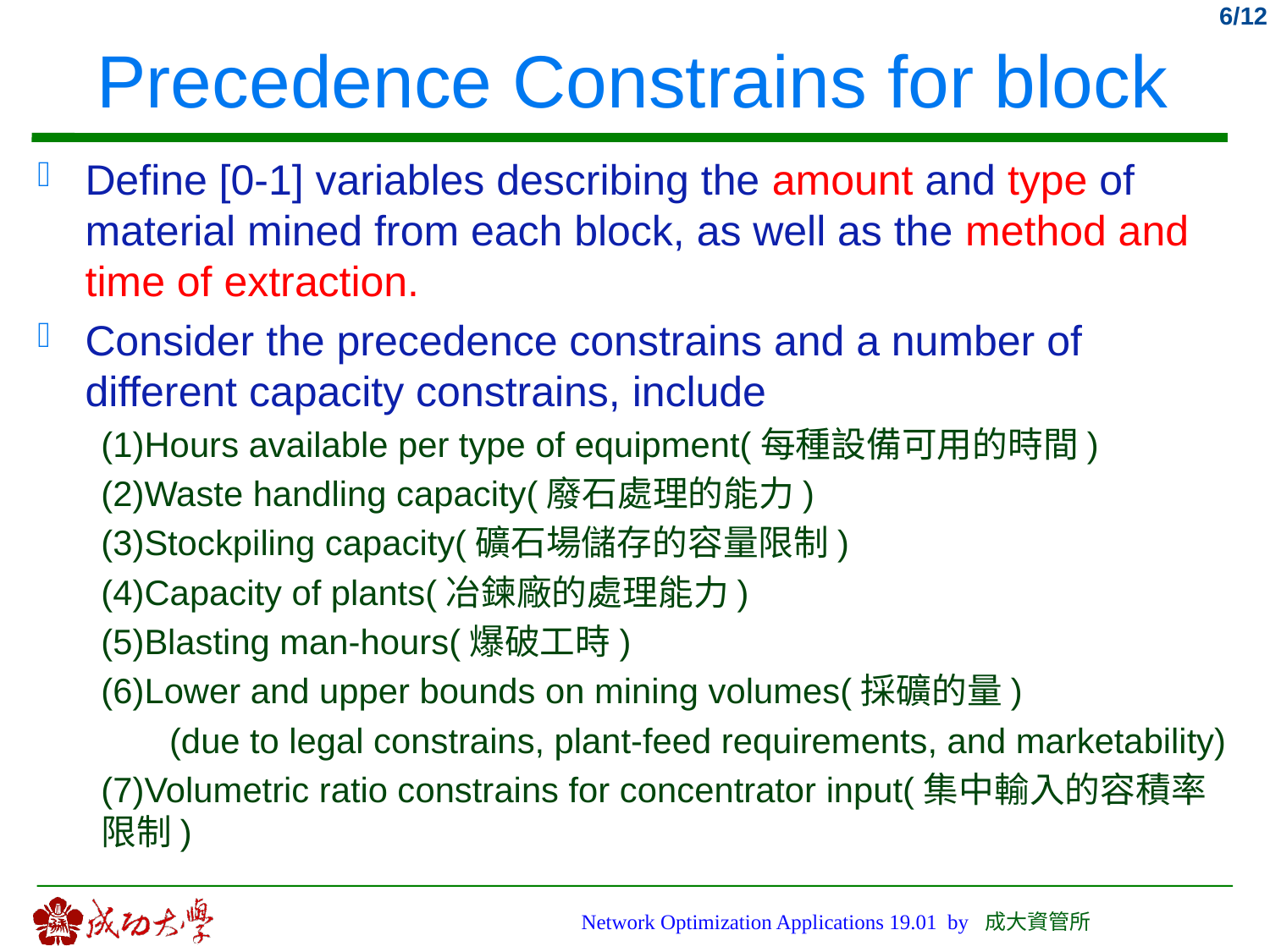

Network Optimization Applications 19.01  by  成大資管所
# Precedence Constrains for block
Define [0-1] variables describing the amount and type of material mined from each block, as well as the method and time of extraction.
Consider the precedence constrains and a number of different capacity constrains, include
(1)Hours available per type of equipment(每種設備可用的時間)
(2)Waste handling capacity(廢石處理的能力)
(3)Stockpiling capacity(礦石場儲存的容量限制)
(4)Capacity of plants(冶鍊廠的處理能力)
(5)Blasting man-hours(爆破工時)
(6)Lower and upper bounds on mining volumes(採礦的量)
       (due to legal constrains, plant-feed requirements, and marketability)
(7)Volumetric ratio constrains for concentrator input(集中輸入的容積率限制)